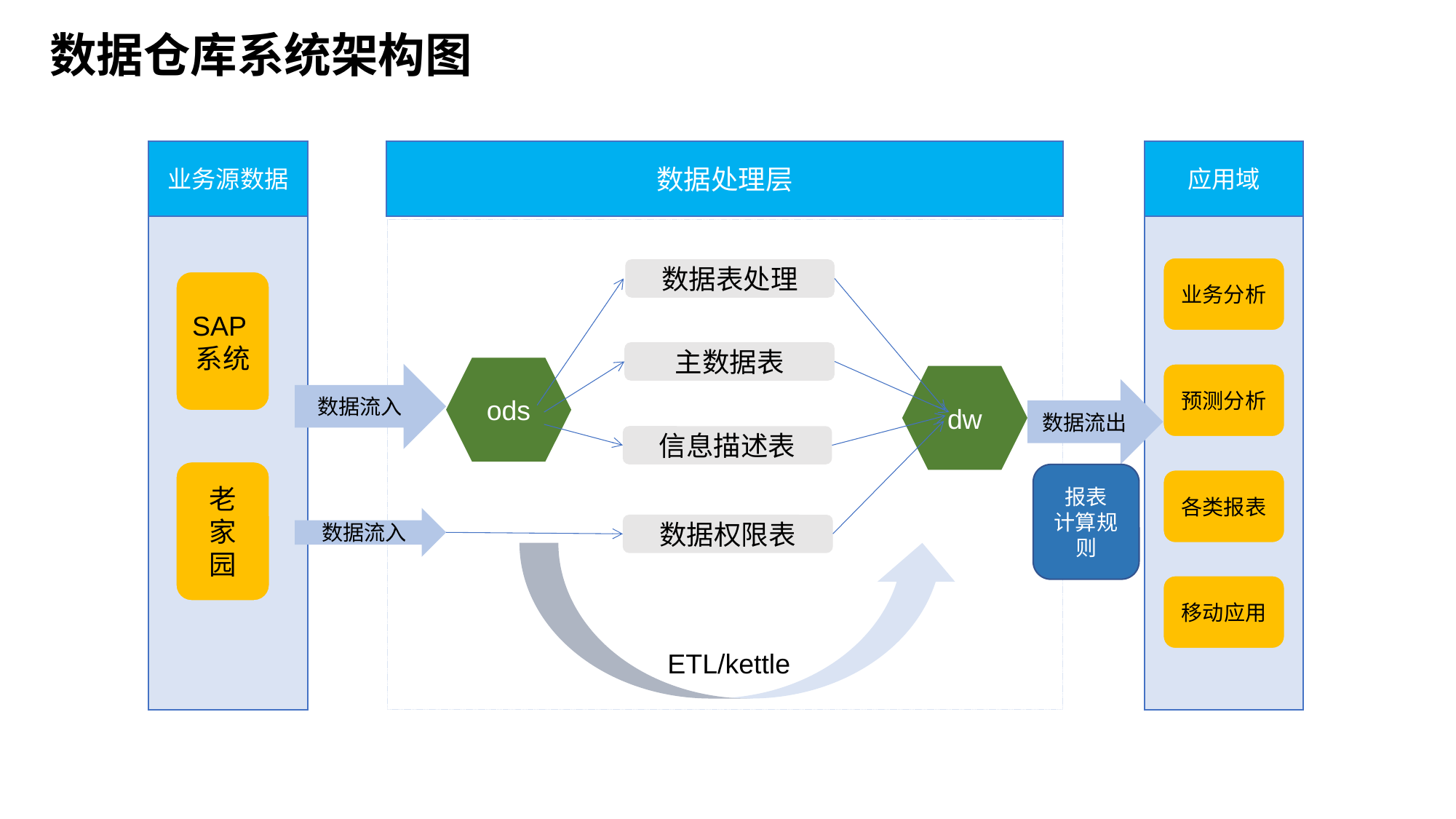

# 数据仓库系统架构图
业务源数据
数据处理层
应用域

业务分析
数据表处理
SAP系统
主数据表
ods
数据流入
预测分析
dw
数据流出
信息描述表
老
家
园
报表
计算规则
各类报表
数据流入
数据权限表

移动应用
ETL/kettle